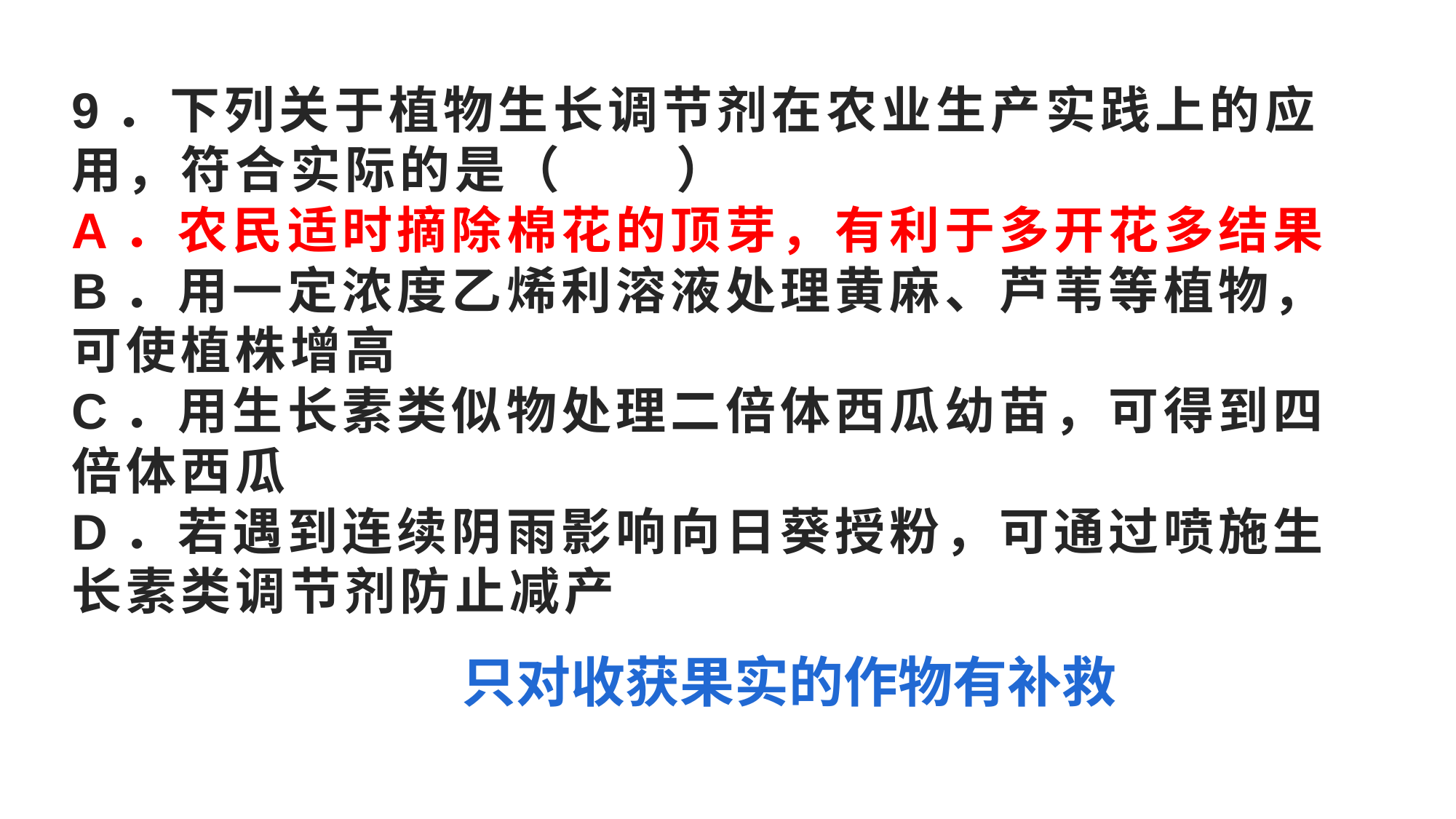

# 9．下列关于植物生长调节剂在农业生产实践上的应用，符合实际的是（       ） A．农民适时摘除棉花的顶芽，有利于多开花多结果 B．用一定浓度乙烯利溶液处理黄麻、芦苇等植物，可使植株增高 C．用生长素类似物处理二倍体西瓜幼苗，可得到四倍体西瓜 D．若遇到连续阴雨影响向日葵授粉，可通过喷施生长素类调节剂防止减产
只对收获果实的作物有补救